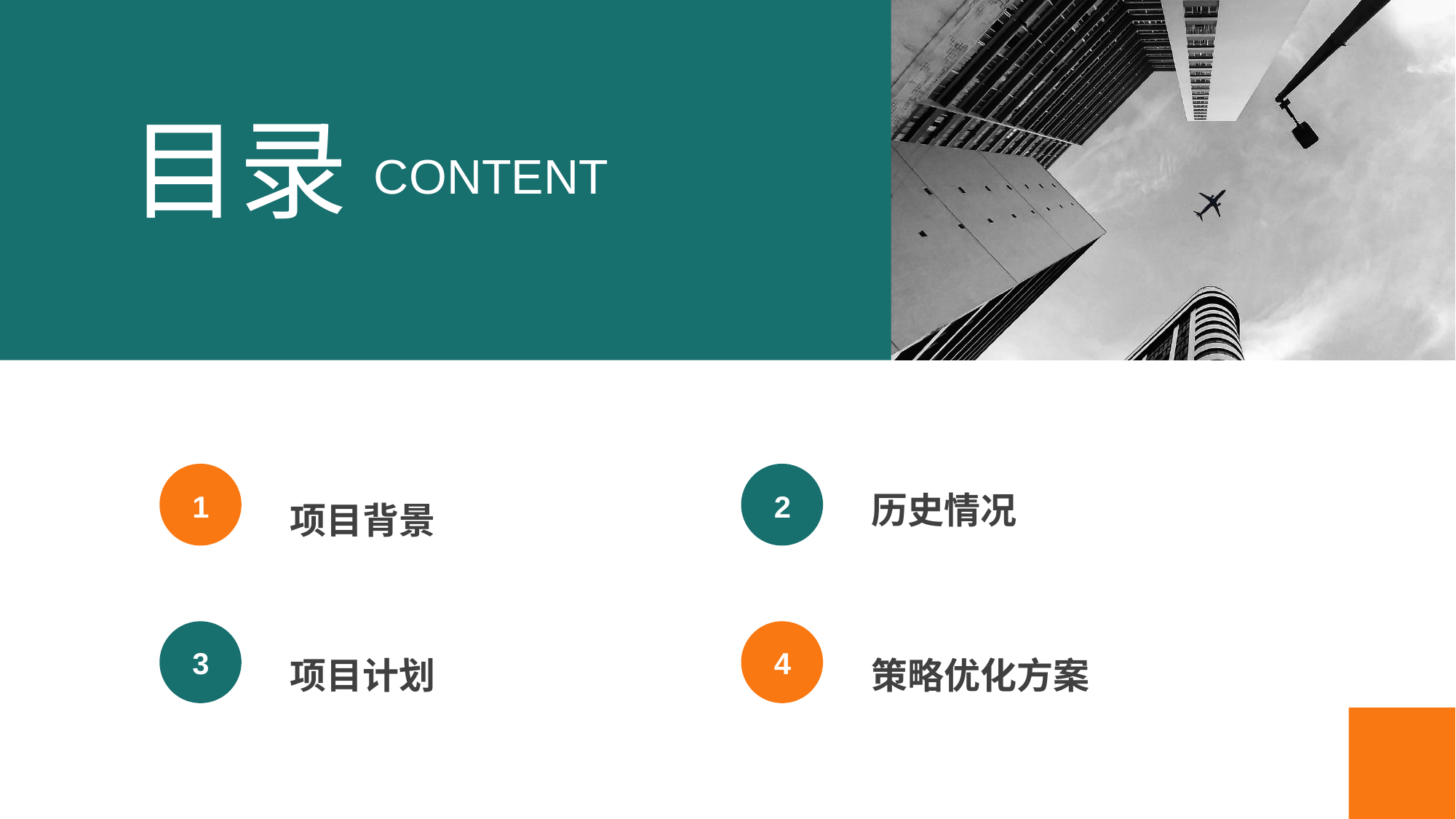

目录
CONTENT

1
2
历史情况
项目背景

3
4
策略优化方案
项目计划